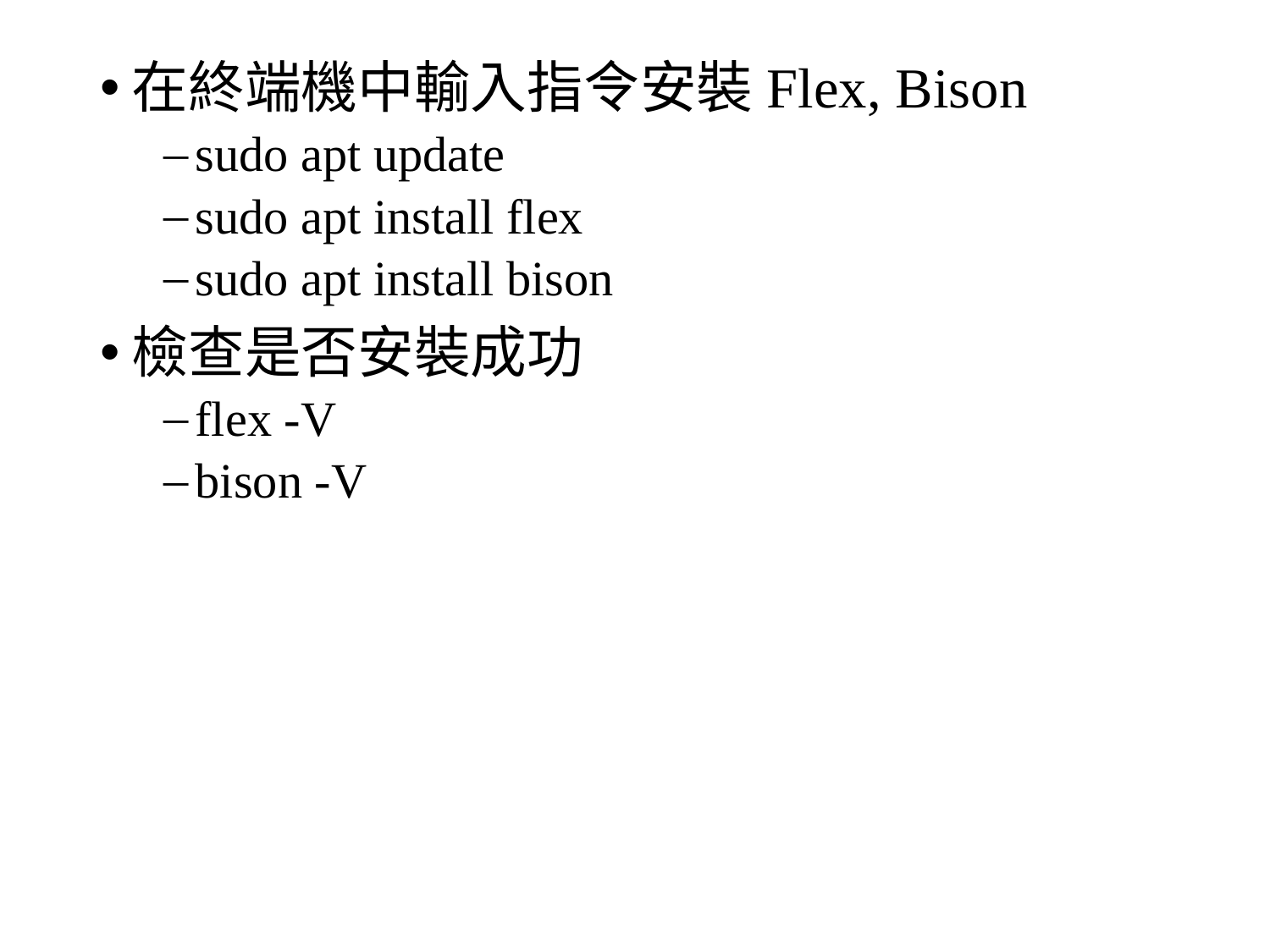

在終端機中輸入指令安裝Flex, Bison
sudo apt update
sudo apt install flex
sudo apt install bison
檢查是否安裝成功
flex -V
bison -V